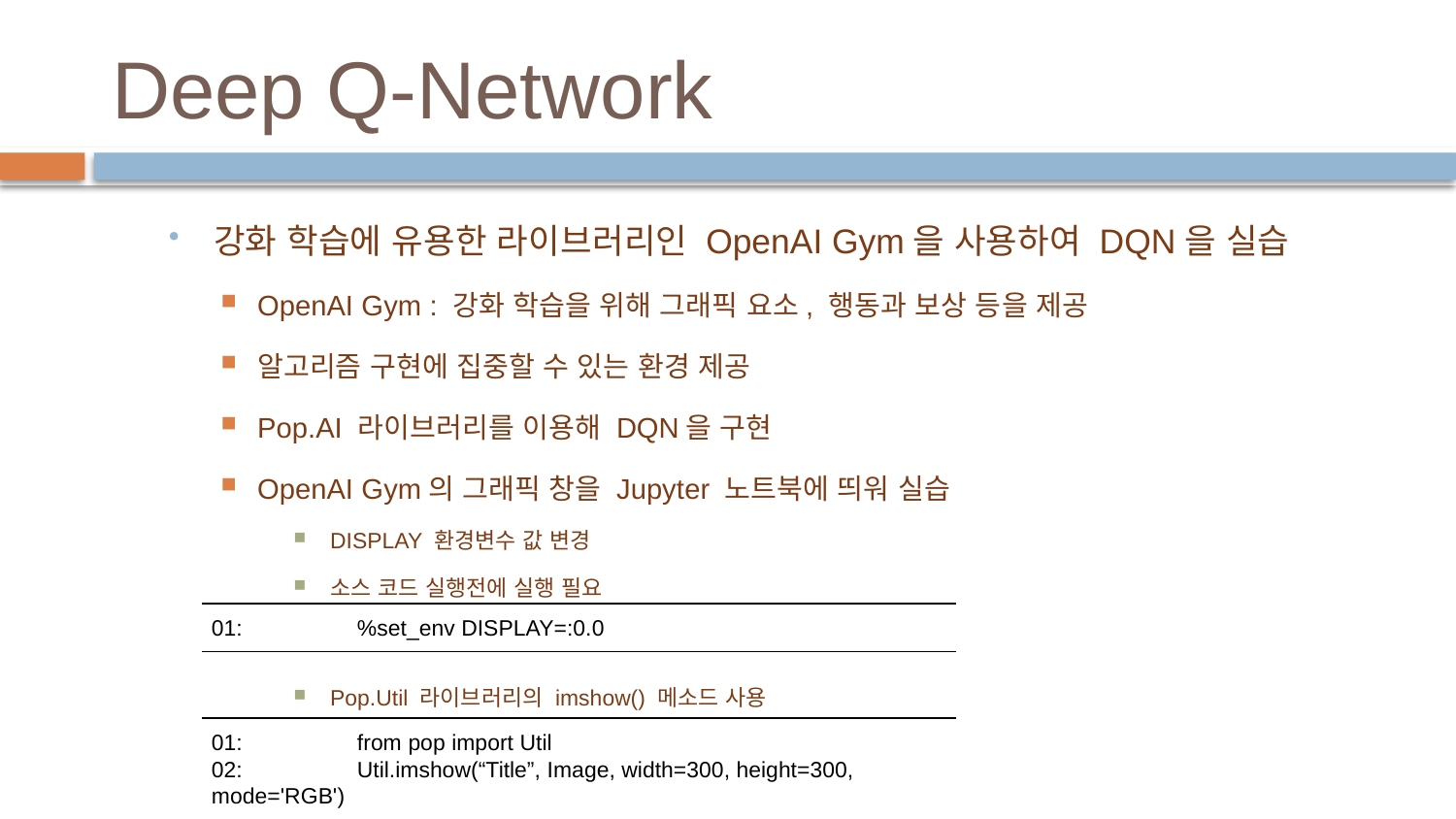

# Deep Q-Network
강화 학습에 유용한 라이브러리인 OpenAI Gym을 사용하여 DQN을 실습
OpenAI Gym : 강화 학습을 위해 그래픽 요소, 행동과 보상 등을 제공
알고리즘 구현에 집중할 수 있는 환경 제공
Pop.AI 라이브러리를 이용해 DQN을 구현
OpenAI Gym의 그래픽 창을 Jupyter 노트북에 띄워 실습
DISPLAY 환경변수 값 변경
소스 코드 실행전에 실행 필요

Pop.Util 라이브러리의 imshow() 메소드 사용
| 01: %set\_env DISPLAY=:0.0 |
| --- |
| 01: from pop import Util 02: Util.imshow(“Title”, Image, width=300, height=300, mode='RGB') |
| --- |